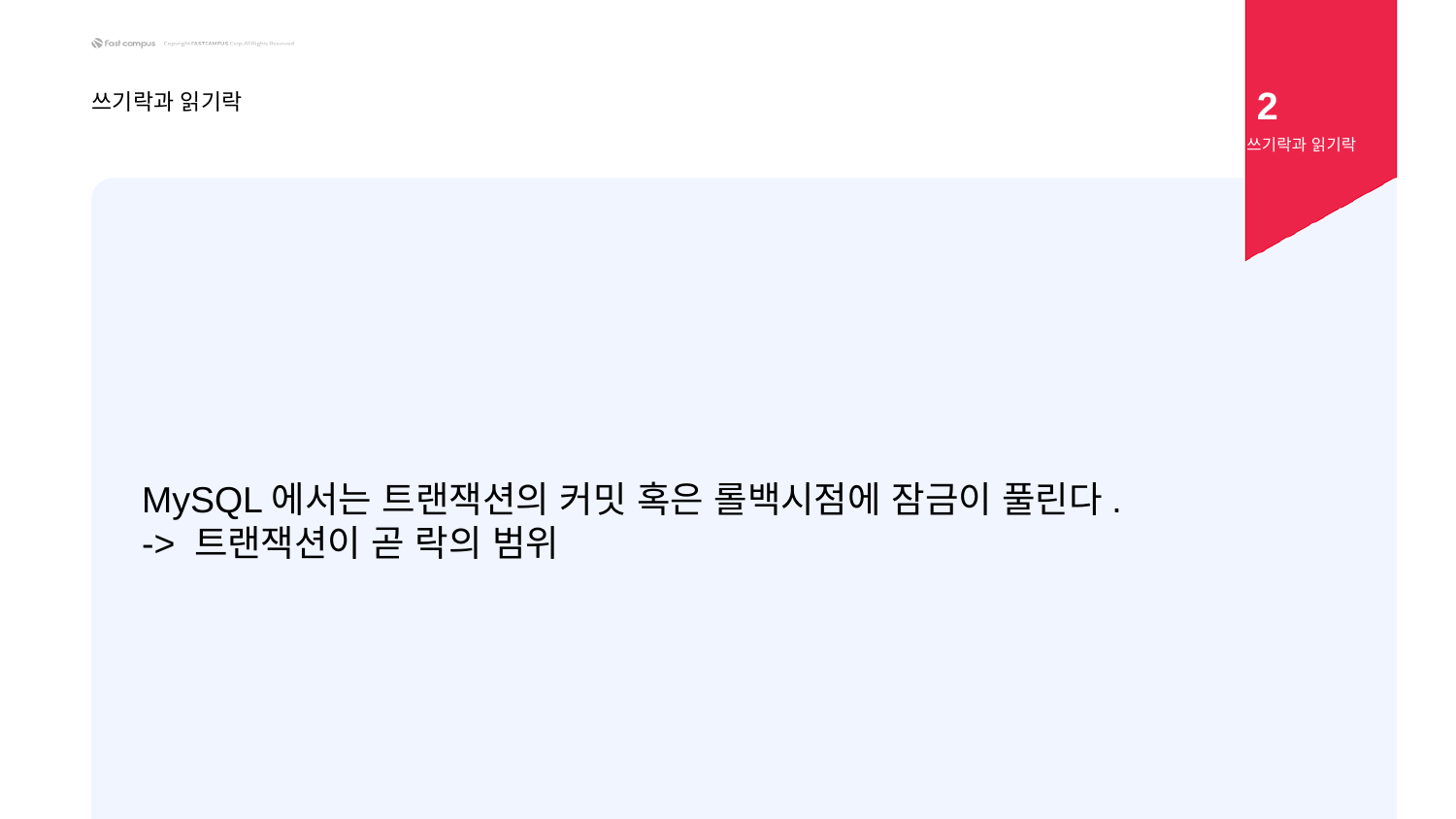

2
쓰기락과 읽기락

쓰기락과 읽기락
MySQL에서는 트랜잭션의 커밋 혹은 롤백시점에 잠금이 풀린다.
-> 트랜잭션이 곧 락의 범위